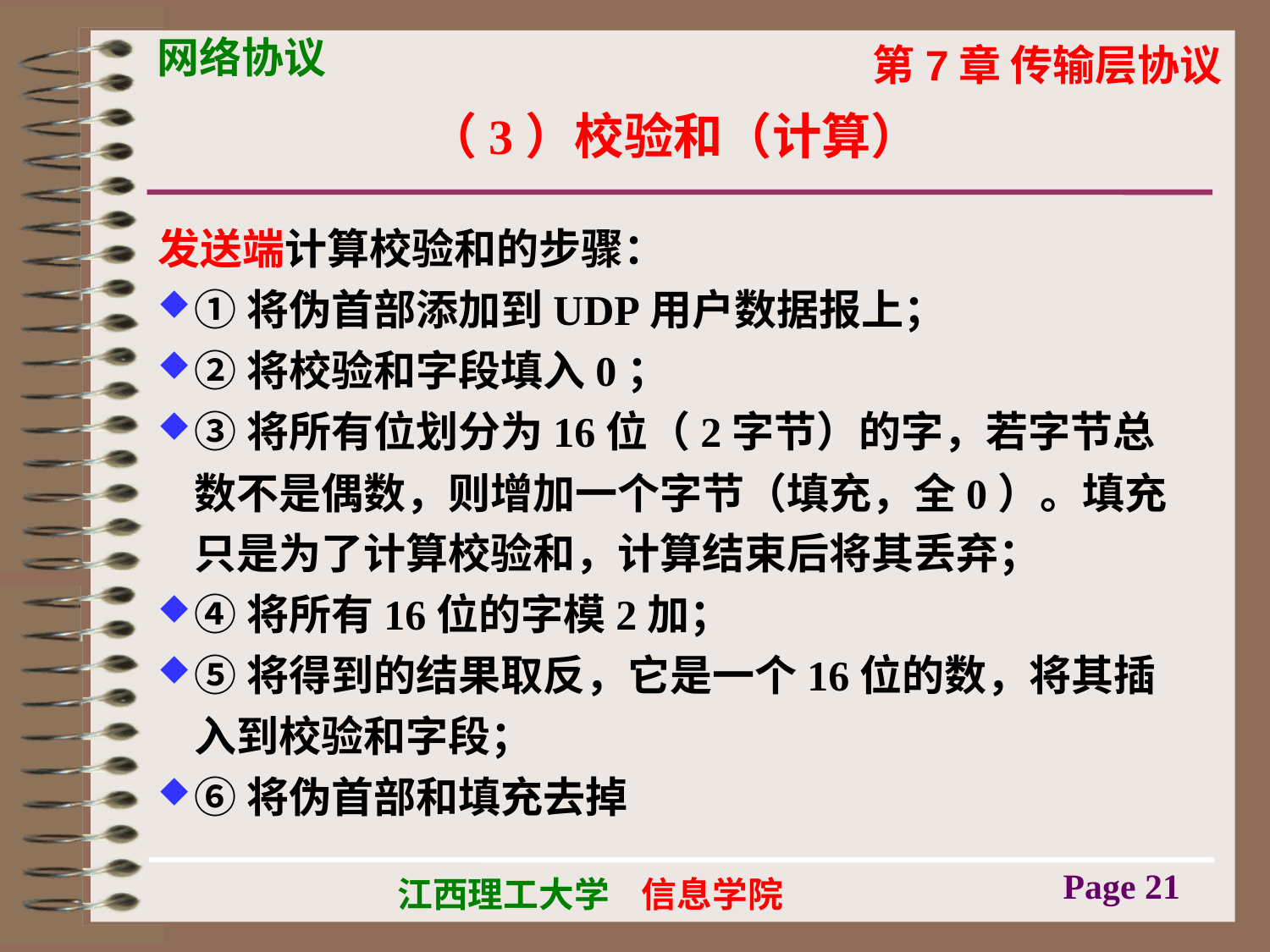

# （3）校验和（计算）
发送端计算校验和的步骤：
①将伪首部添加到UDP用户数据报上；
②将校验和字段填入0；
③将所有位划分为16位（2字节）的字，若字节总数不是偶数，则增加一个字节（填充，全0）。填充只是为了计算校验和，计算结束后将其丢弃；
④将所有16位的字模2加；
⑤将得到的结果取反，它是一个16位的数，将其插入到校验和字段；
⑥将伪首部和填充去掉
Page 21